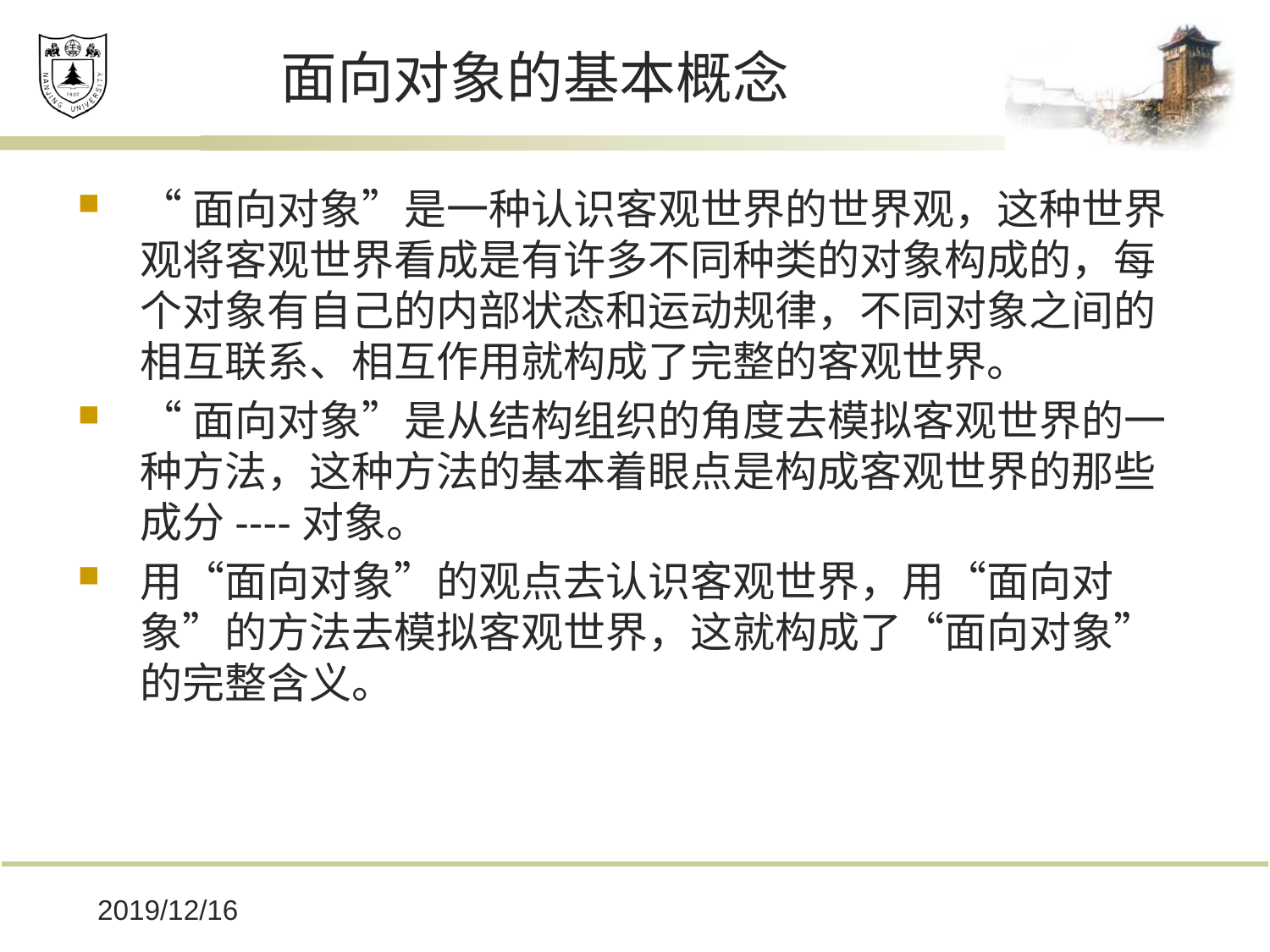

# 面向对象的基本概念
“面向对象”是一种认识客观世界的世界观，这种世界观将客观世界看成是有许多不同种类的对象构成的，每个对象有自己的内部状态和运动规律，不同对象之间的相互联系、相互作用就构成了完整的客观世界。
“面向对象”是从结构组织的角度去模拟客观世界的一种方法，这种方法的基本着眼点是构成客观世界的那些成分----对象。
用“面向对象”的观点去认识客观世界，用“面向对象”的方法去模拟客观世界，这就构成了“面向对象”的完整含义。

2019/12/16